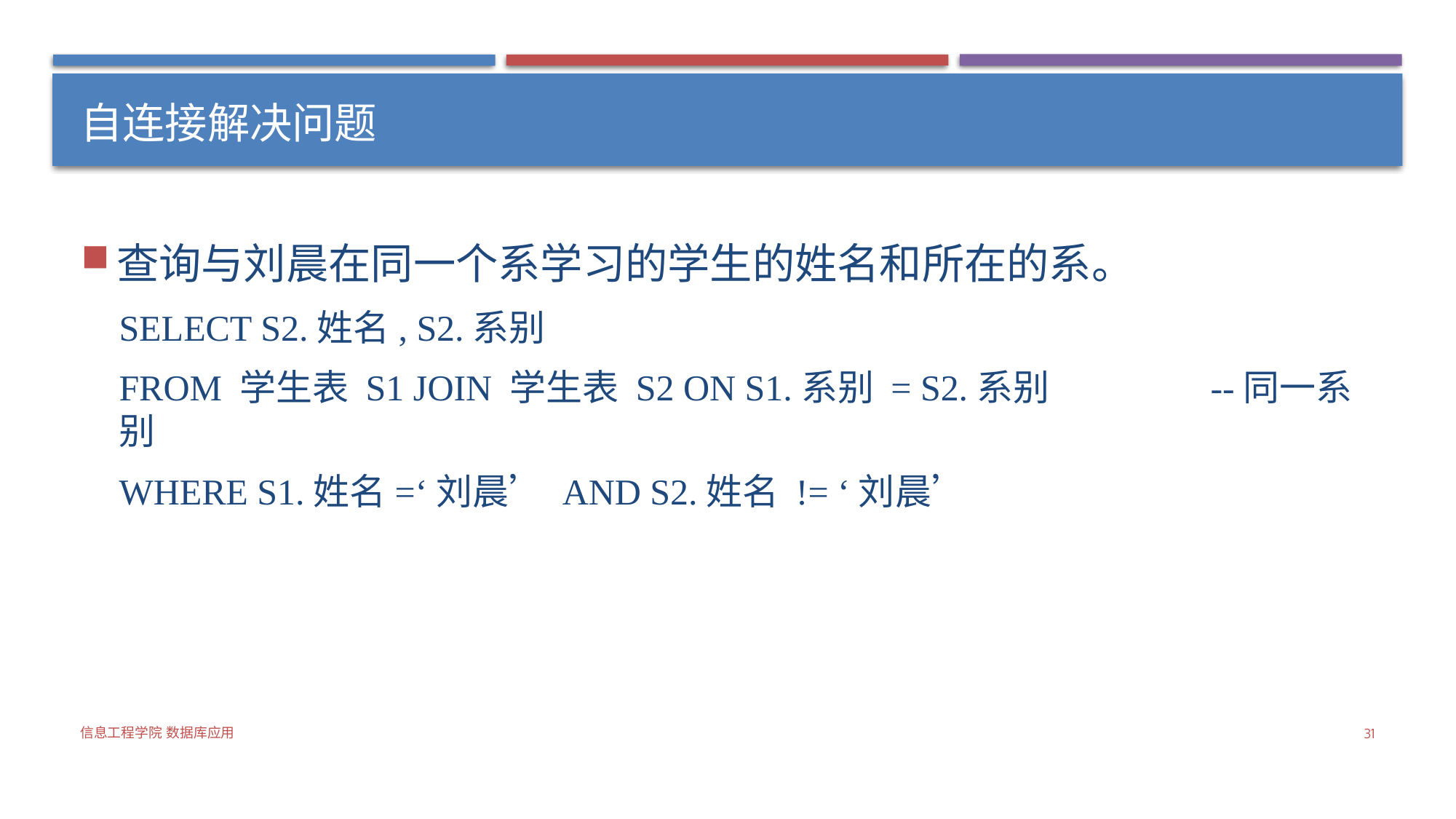

# 自连接解决问题
查询与刘晨在同一个系学习的学生的姓名和所在的系。
SELECT S2.姓名, S2.系别
FROM 学生表 S1 JOIN 学生表 S2 ON S1.系别 = S2.系别		--同一系别
WHERE S1.姓名=‘刘晨’ AND S2.姓名 != ‘刘晨’

信息工程学院 数据库应用
31